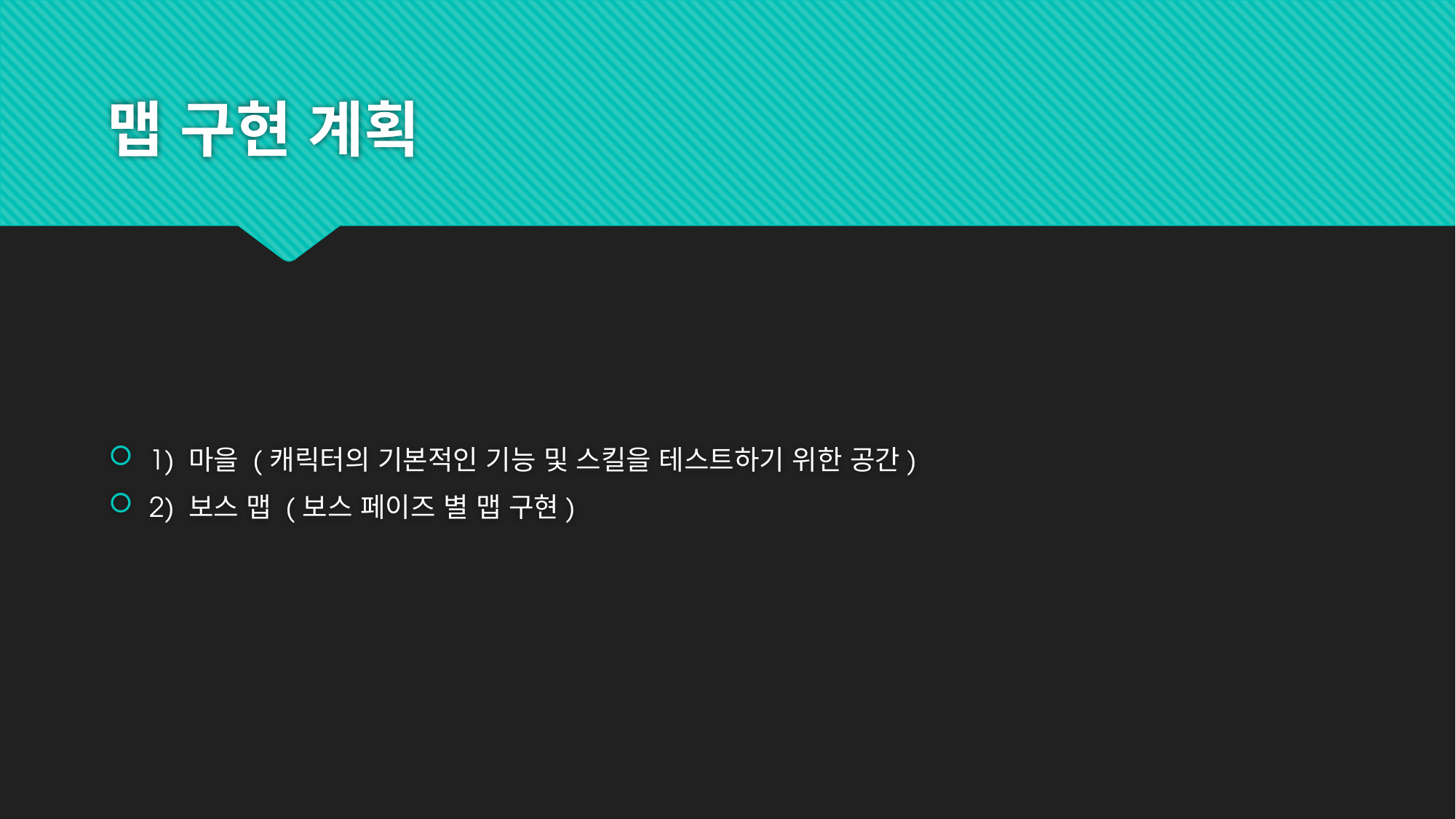

# 맵 구현 계획
1) 마을 (캐릭터의 기본적인 기능 및 스킬을 테스트하기 위한 공간)
2) 보스 맵 (보스 페이즈 별 맵 구현)